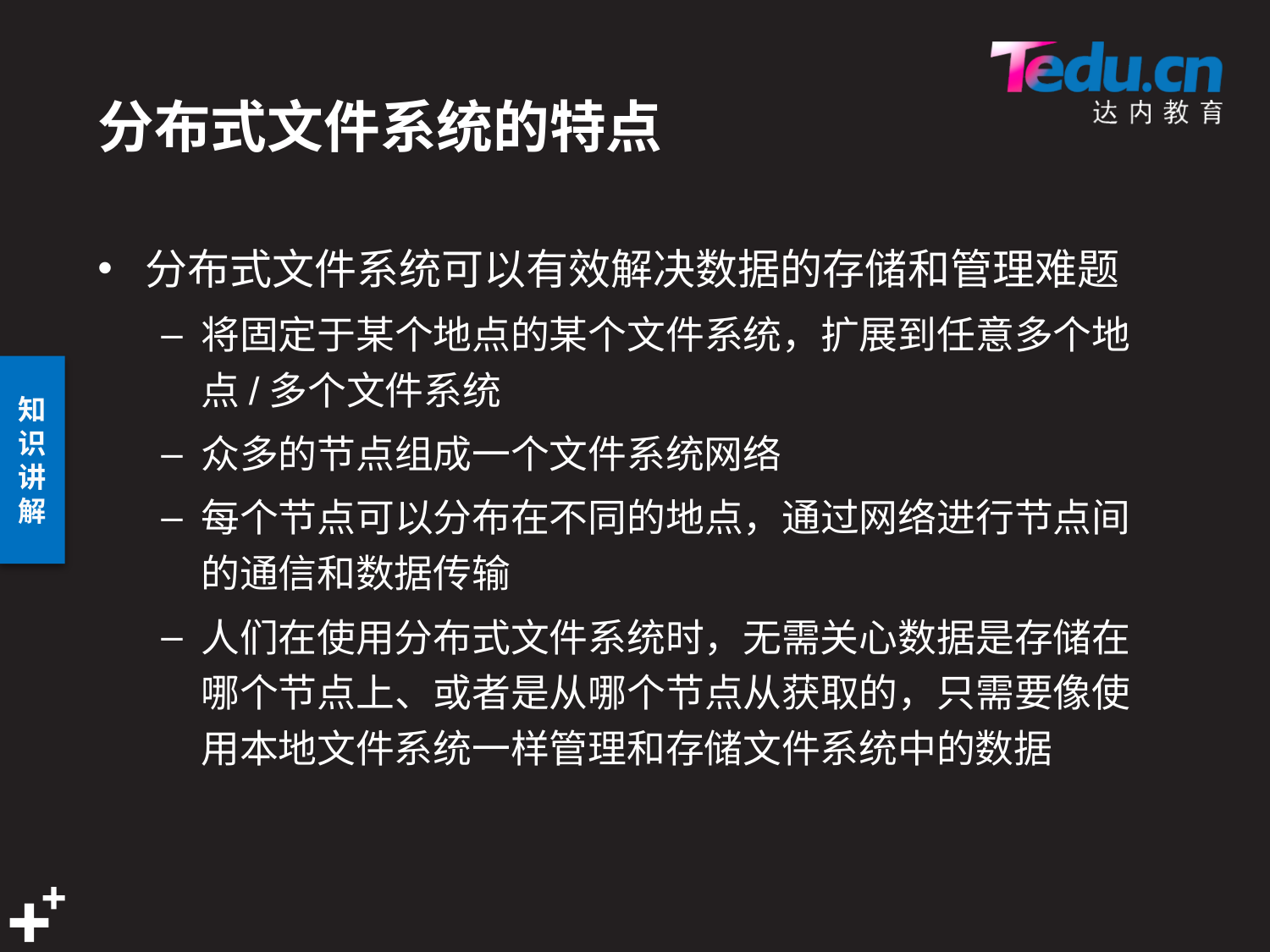

# 分布式文件系统的特点
分布式文件系统可以有效解决数据的存储和管理难题
将固定于某个地点的某个文件系统，扩展到任意多个地点/多个文件系统
众多的节点组成一个文件系统网络
每个节点可以分布在不同的地点，通过网络进行节点间的通信和数据传输
人们在使用分布式文件系统时，无需关心数据是存储在哪个节点上、或者是从哪个节点从获取的，只需要像使用本地文件系统一样管理和存储文件系统中的数据